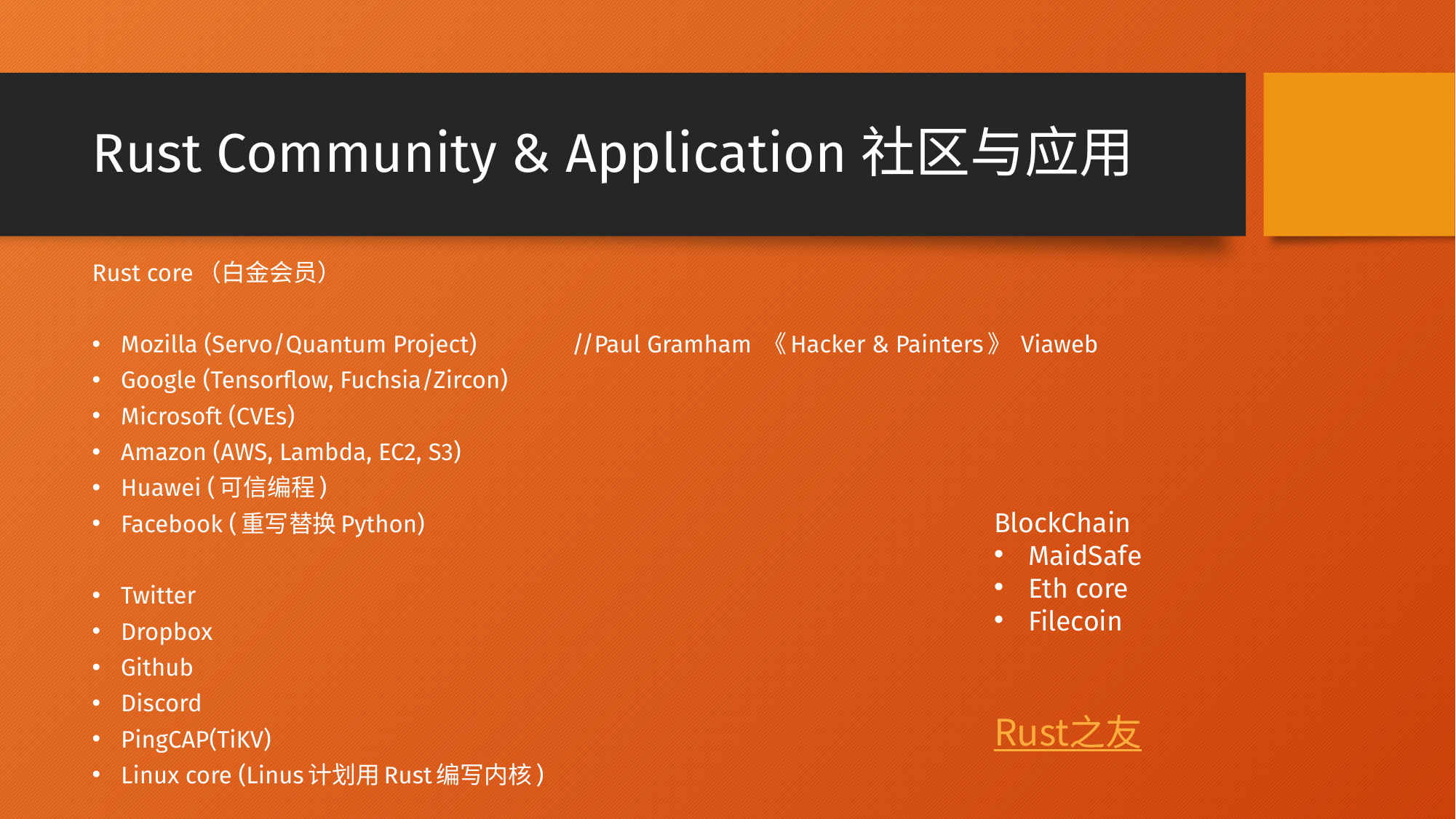

# Rust Community & Application社区与应用
Rust core（白金会员）

Mozilla (Servo/Quantum Project)               //Paul Gramham 《Hacker & Painters》 Viaweb
Google (Tensorflow, Fuchsia/Zircon)
Microsoft (CVEs)
Amazon (AWS, Lambda, EC2, S3)
Huawei (可信编程)
Facebook (重写替换Python)

Twitter
Dropbox
Github
Discord
PingCAP(TiKV)
Linux core (Linus计划用Rust编写内核)

BlockChain
MaidSafe
Eth core
Filecoin

Rust之友